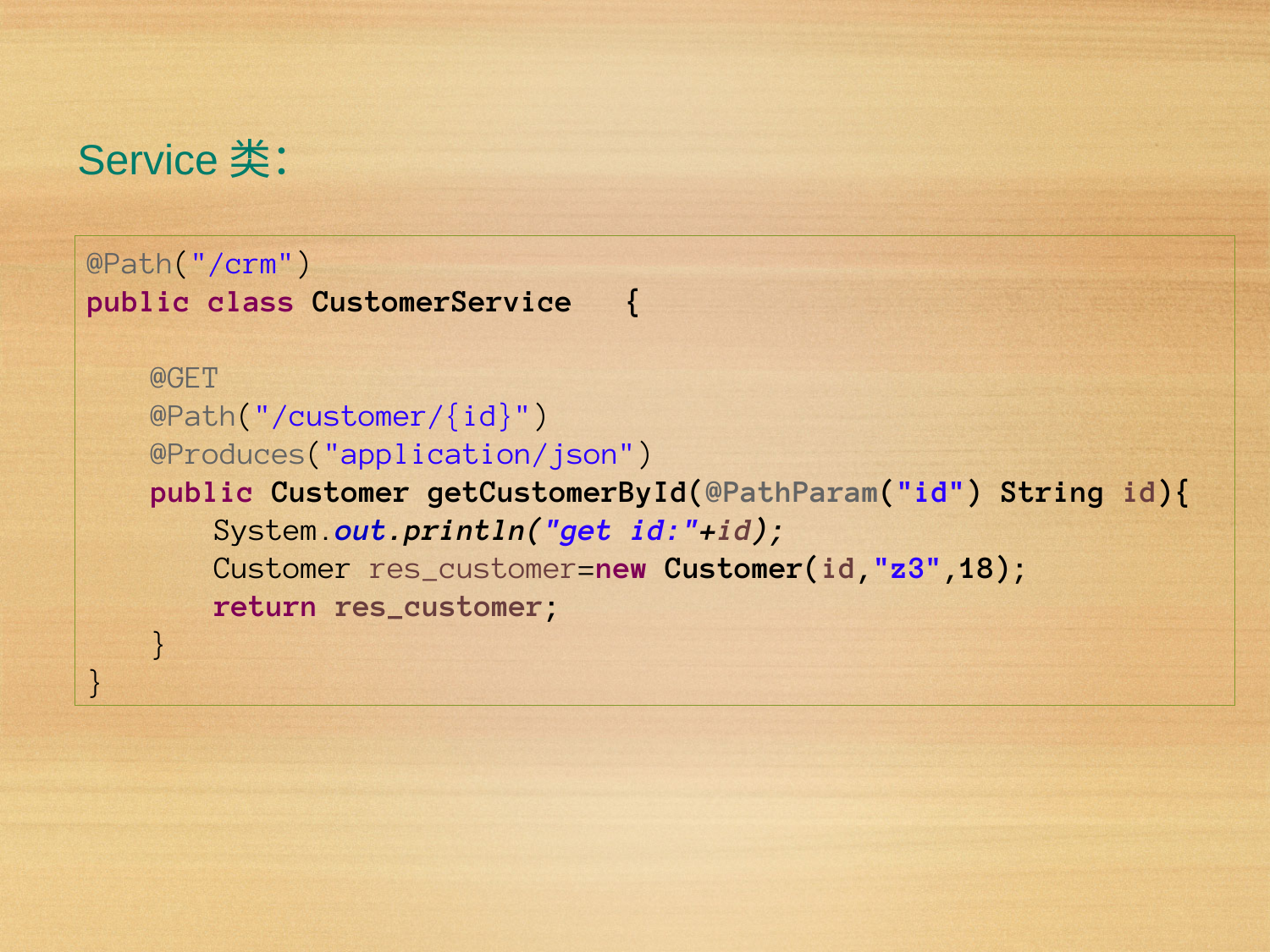

Service类：
@Path("/crm")
public class CustomerService   {

@GET
@Path("/customer/{id}")
@Produces("application/json")
public Customer getCustomerById(@PathParam("id") String id){
System.out.println("get id:"+id);
Customer res_customer=new Customer(id,"z3",18);
return res_customer;
}
}